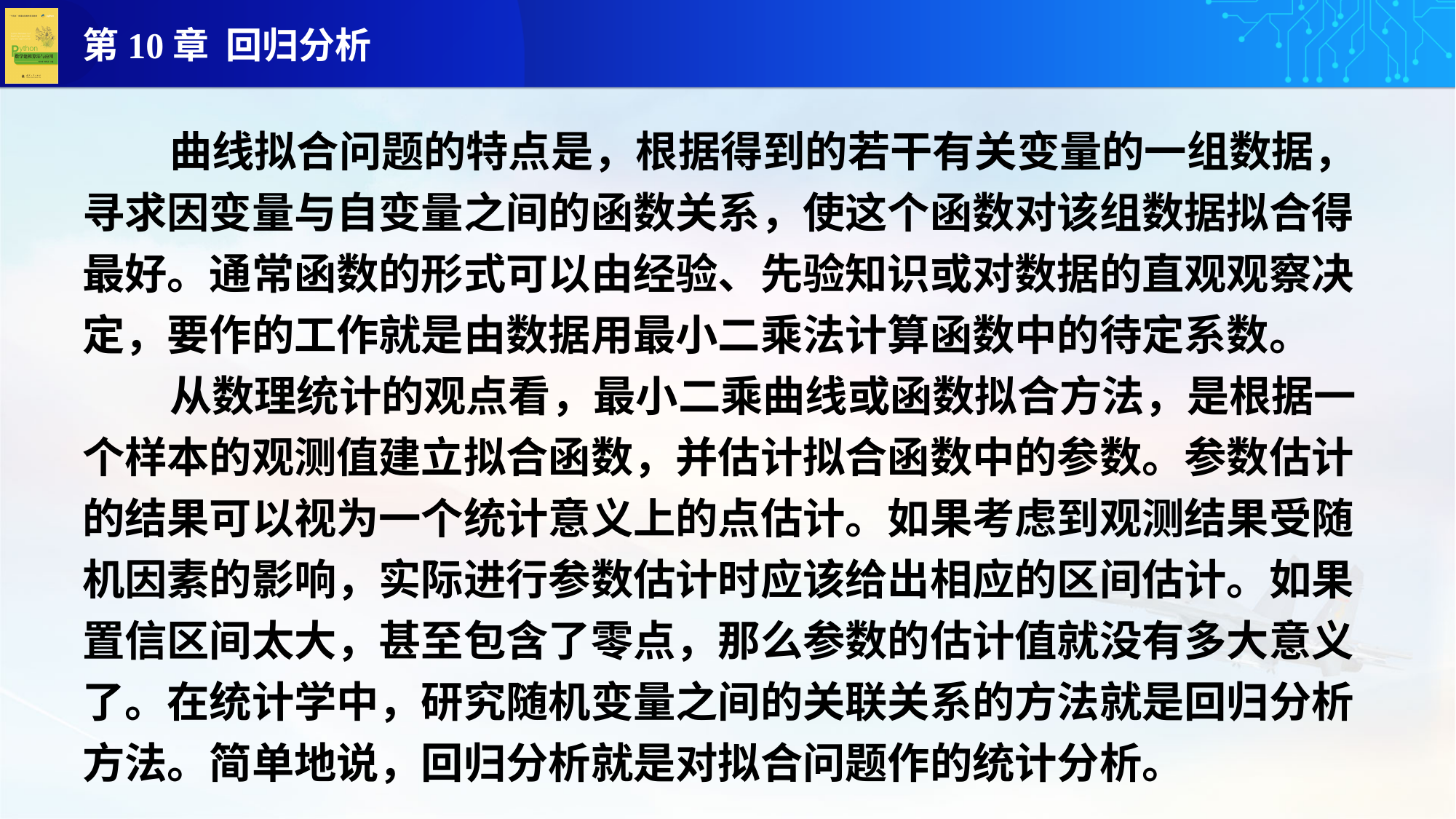

曲线拟合问题的特点是，根据得到的若干有关变量的一组数据，寻求因变量与自变量之间的函数关系，使这个函数对该组数据拟合得最好。通常函数的形式可以由经验、先验知识或对数据的直观观察决定，要作的工作就是由数据用最小二乘法计算函数中的待定系数。
        从数理统计的观点看，最小二乘曲线或函数拟合方法，是根据一个样本的观测值建立拟合函数，并估计拟合函数中的参数。参数估计的结果可以视为一个统计意义上的点估计。如果考虑到观测结果受随机因素的影响，实际进行参数估计时应该给出相应的区间估计。如果置信区间太大，甚至包含了零点，那么参数的估计值就没有多大意义了。在统计学中，研究随机变量之间的关联关系的方法就是回归分析方法。简单地说，回归分析就是对拟合问题作的统计分析。